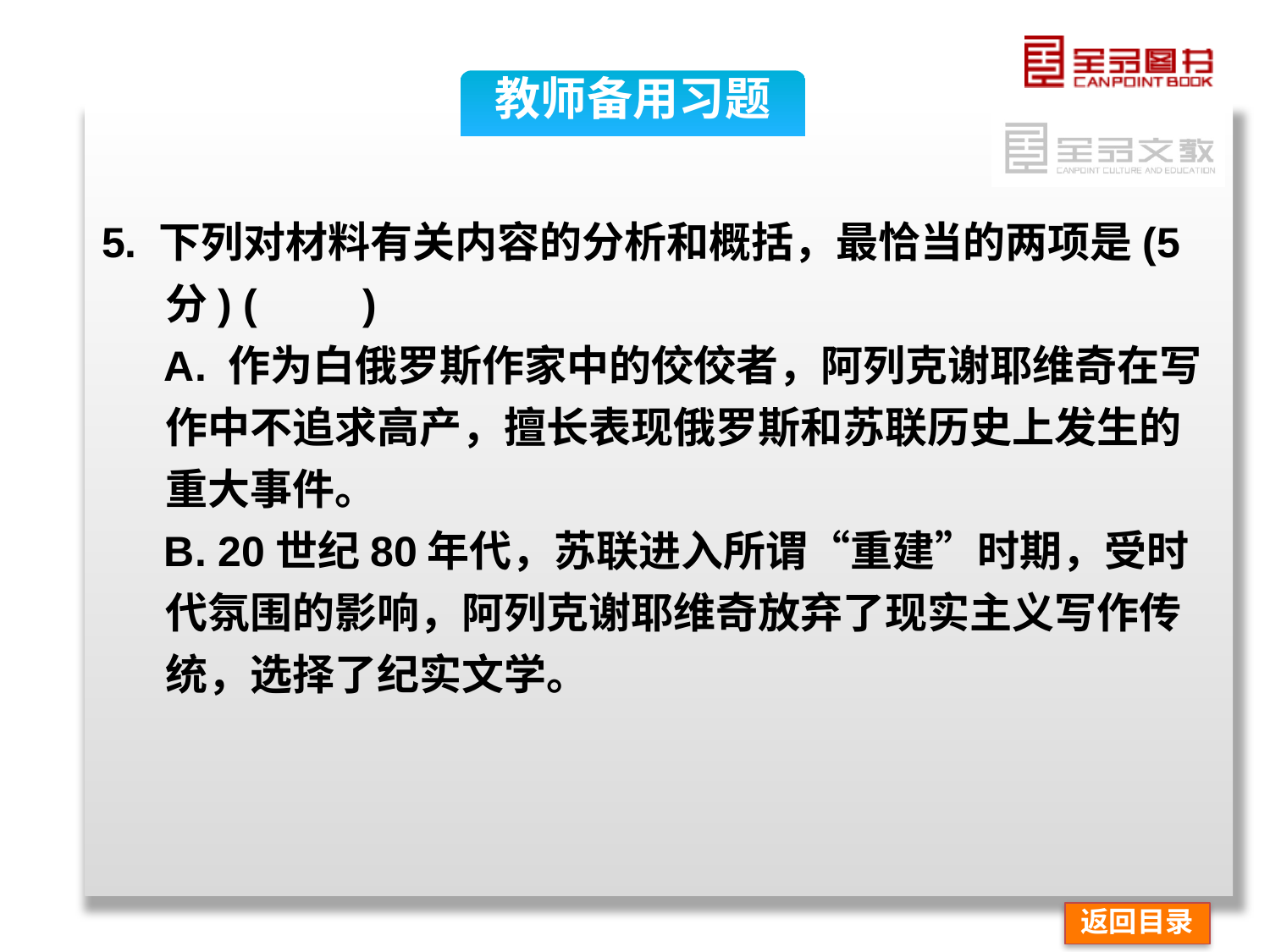

教师备用习题
5. 下列对材料有关内容的分析和概括，最恰当的两项是(5分) (　　)
A. 作为白俄罗斯作家中的佼佼者，阿列克谢耶维奇在写作中不追求高产，擅长表现俄罗斯和苏联历史上发生的重大事件。
B. 20世纪80年代，苏联进入所谓“重建”时期，受时代氛围的影响，阿列克谢耶维奇放弃了现实主义写作传统，选择了纪实文学。
返回目录